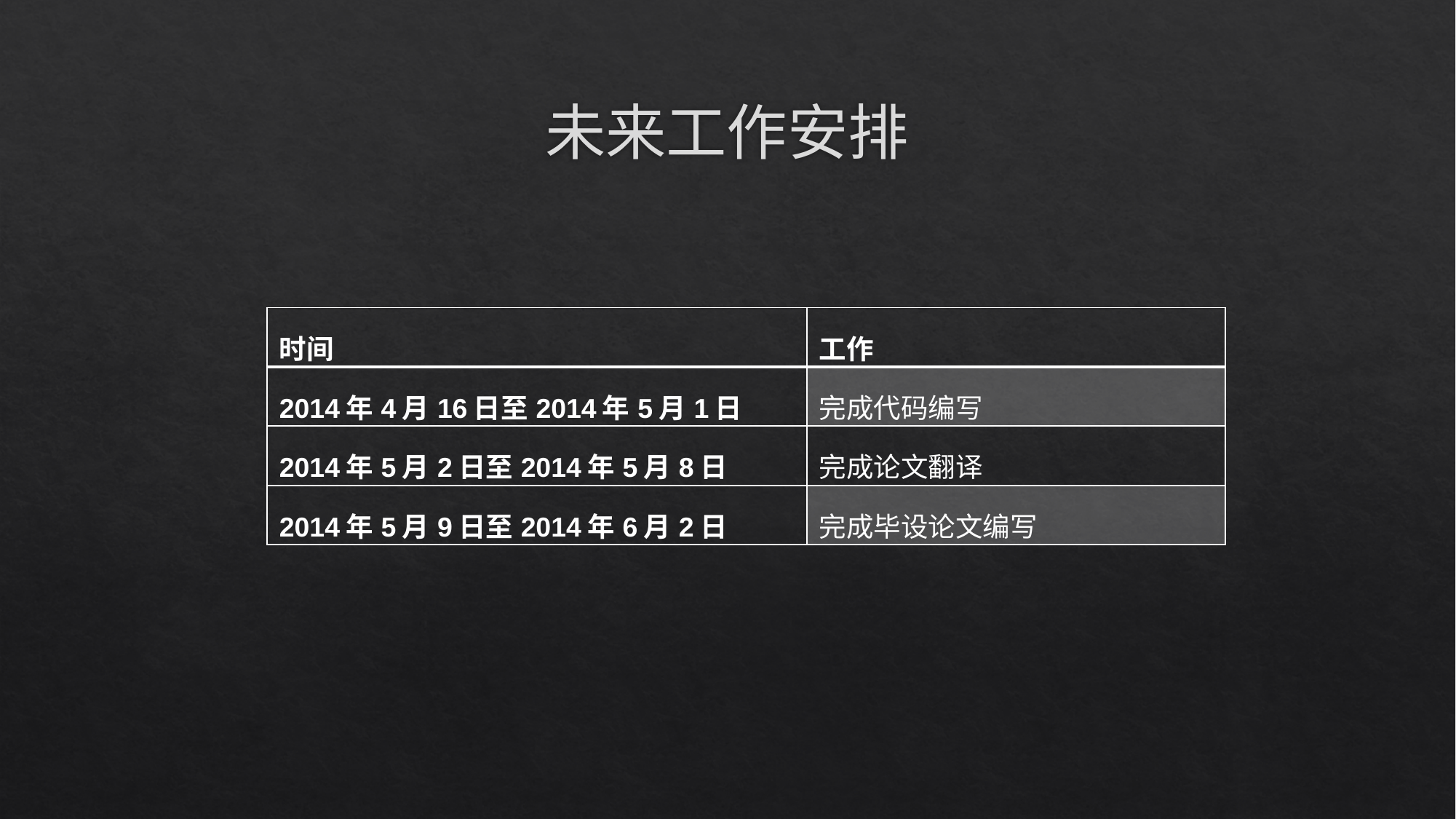

# 未来工作安排
| 时间 | 工作 |
| --- | --- |
| 2014年4月16日至2014年5月1日 | 完成代码编写 |
| 2014年5月2日至2014年5月8日 | 完成论文翻译 |
| 2014年5月9日至2014年6月2日 | 完成毕设论文编写 |